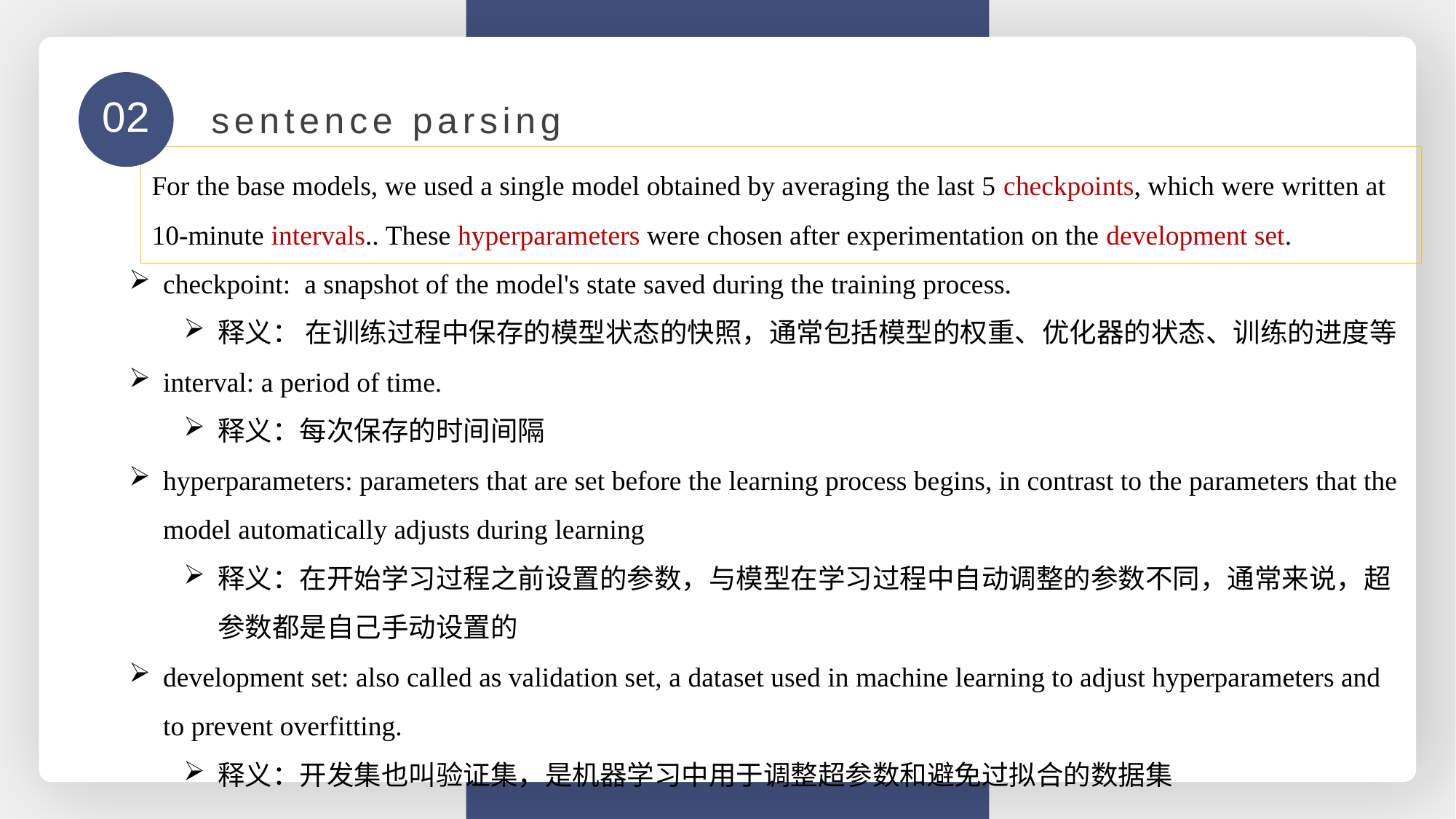

02
sentence parsing
For the base models, we used a single model obtained by averaging the last 5 checkpoints, which were written at 10-minute intervals.. These hyperparameters were chosen after experimentation on the development set.
checkpoint:  a snapshot of the model's state saved during the training process.
释义： 在训练过程中保存的模型状态的快照，通常包括模型的权重、优化器的状态、训练的进度等
interval: a period of time.
释义：每次保存的时间间隔
hyperparameters: parameters that are set before the learning process begins, in contrast to the parameters that the model automatically adjusts during learning
释义：在开始学习过程之前设置的参数，与模型在学习过程中自动调整的参数不同，通常来说，超参数都是自己手动设置的
development set: also called as validation set, a dataset used in machine learning to adjust hyperparameters and to prevent overfitting.
释义：开发集也叫验证集，是机器学习中用于调整超参数和避免过拟合的数据集